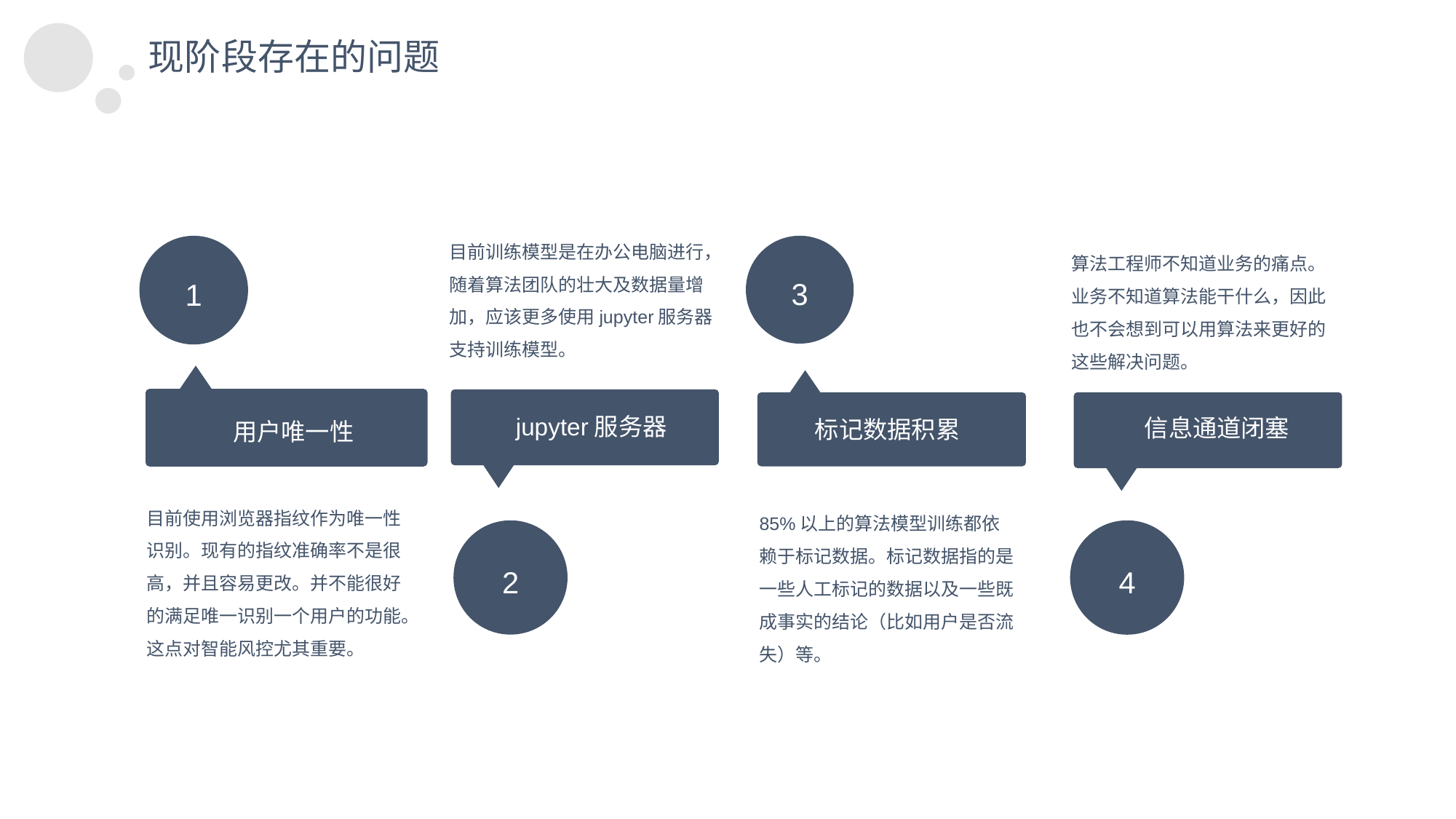

现阶段存在的问题
目前训练模型是在办公电脑进行，随着算法团队的壮大及数据量增加，应该更多使用jupyter服务器支持训练模型。

1

3
算法工程师不知道业务的痛点。
业务不知道算法能干什么，因此也不会想到可以用算法来更好的这些解决问题。

jupyter服务器
信息通道闭塞
标记数据积累
用户唯一性
目前使用浏览器指纹作为唯一性识别。现有的指纹准确率不是很高，并且容易更改。并不能很好的满足唯一识别一个用户的功能。这点对智能风控尤其重要。
85%以上的算法模型训练都依赖于标记数据。标记数据指的是一些人工标记的数据以及一些既成事实的结论（比如用户是否流失）等。

2

4